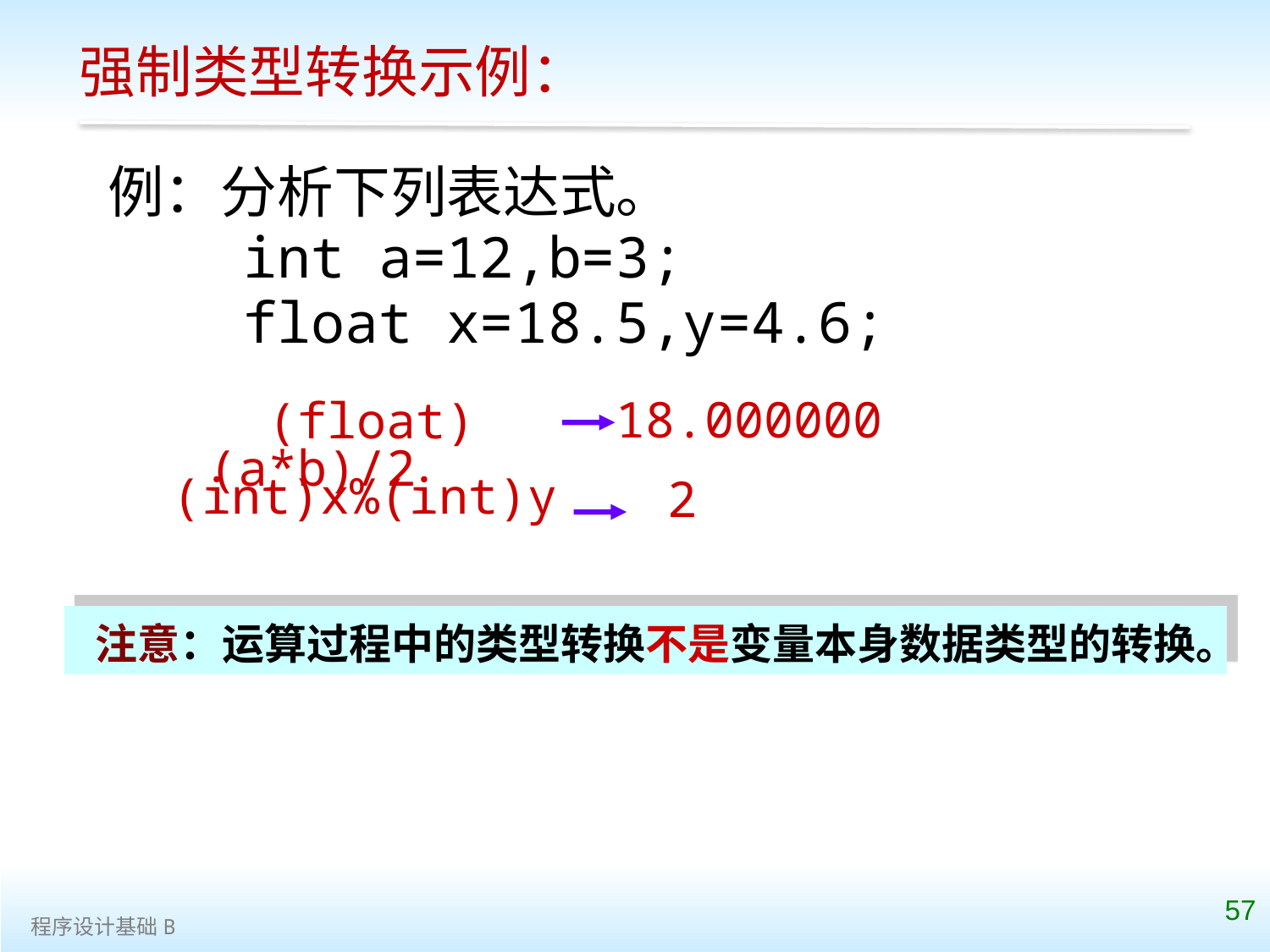

强制类型转换示例：
例：分析下列表达式。
    int a=12,b=3;
    float x=18.5,y=4.6;

18.000000
(float)(a*b)/2

(int)x%(int)y
2

注意：运算过程中的类型转换不是变量本身数据类型的转换。
57